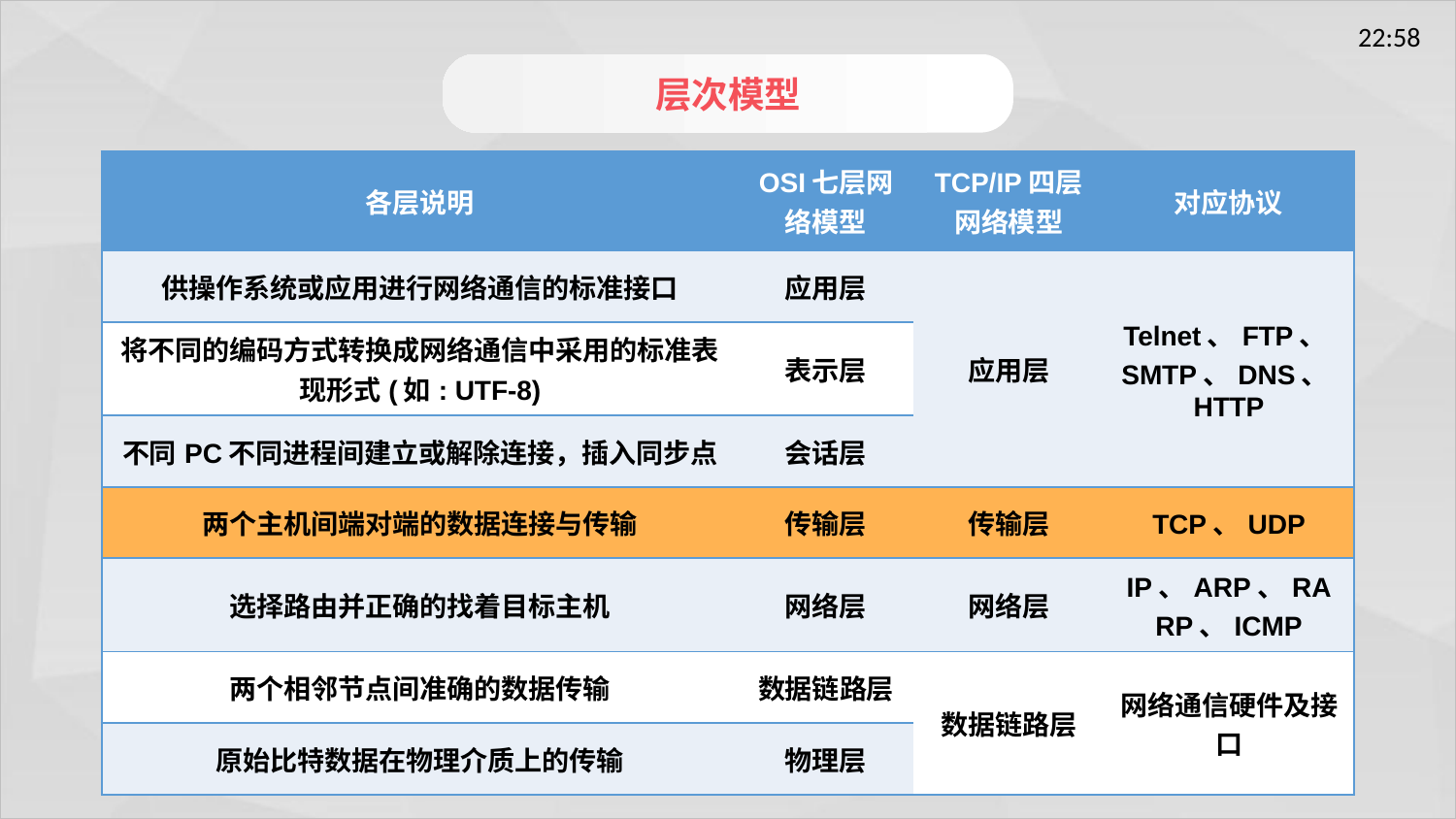

层次模型
| 各层说明 | OSI七层网络模型 | TCP/IP四层网络模型 | 对应协议 |
| --- | --- | --- | --- |
| 供操作系统或应用进行网络通信的标准接口 | 应用层 | 应用层 | Telnet、FTP、SMTP、DNS、HTTP |
| 将不同的编码方式转换成网络通信中采用的标准表现形式(如: UTF-8) | 表示层 |  |  |
| 不同PC不同进程间建立或解除连接，插入同步点 | 会话层 |  |  |
| 两个主机间端对端的数据连接与传输 | 传输层 | 传输层 | TCP、UDP |
| 选择路由并正确的找着目标主机 | 网络层 | 网络层 | IP、ARP、RARP、ICMP |
| 两个相邻节点间准确的数据传输 | 数据链路层 | 数据链路层 | 网络通信硬件及接口 |
| 原始比特数据在物理介质上的传输 | 物理层 |  |  |